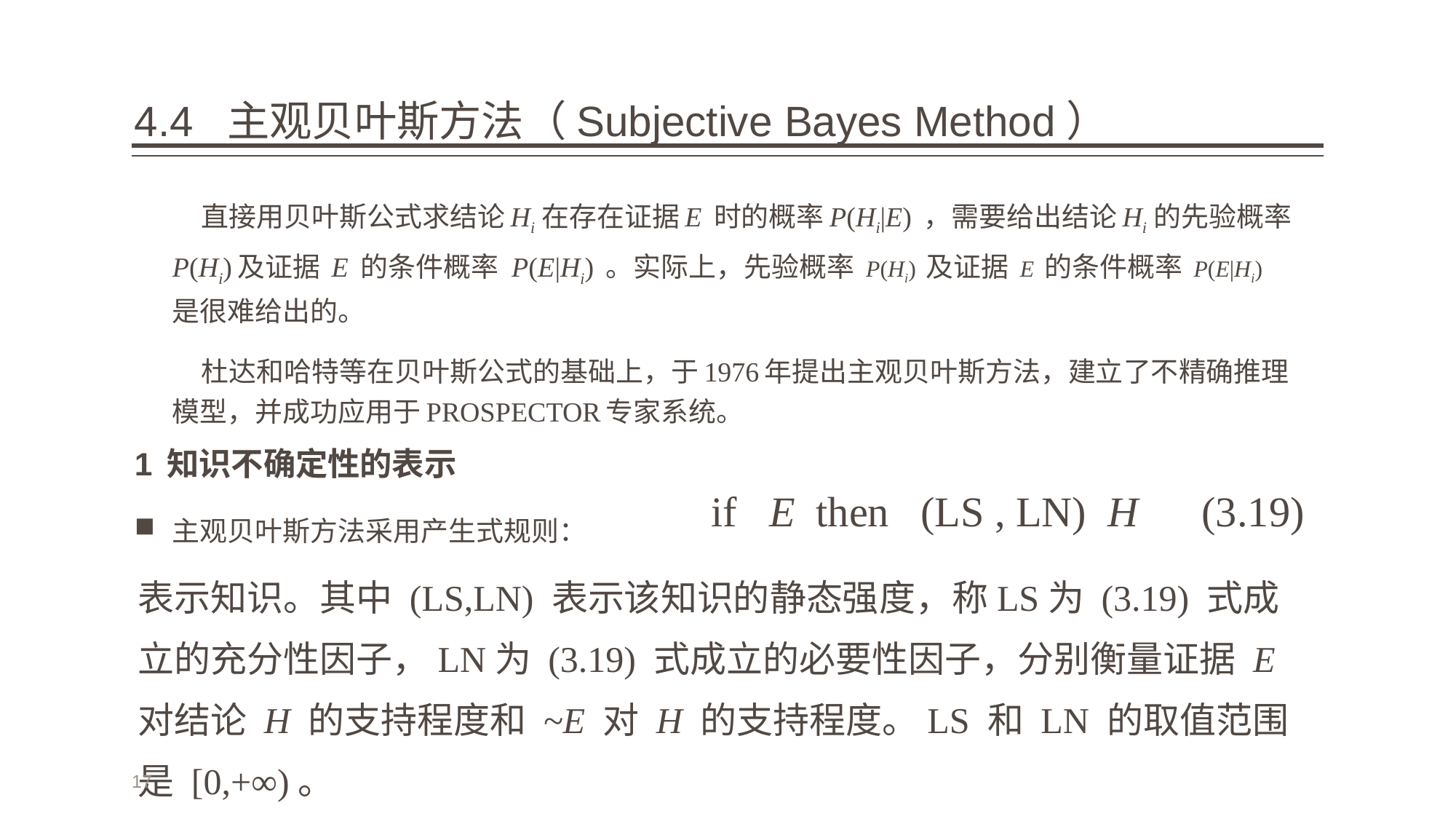

# 4.4  主观贝叶斯方法（Subjective Bayes Method）
          直接用贝叶斯公式求结论Hi 在存在证据E 时的概率P(Hi|E) ，需要给出结论Hi 的先验概率 P(Hi)及证据 E 的条件概率 P(E|Hi) 。实际上，先验概率 P(Hi) 及证据 E 的条件概率 P(E|Hi) 是很难给出的。
          杜达和哈特等在贝叶斯公式的基础上，于1976年提出主观贝叶斯方法，建立了不精确推理模型，并成功应用于PROSPECTOR专家系统。
1 知识不确定性的表示
主观贝叶斯方法采用产生式规则：
            if   E  then   (LS , LN)  H      (3.19)
表示知识。其中 (LS,LN) 表示该知识的静态强度，称LS为 (3.19) 式成立的充分性因子，LN为 (3.19) 式成立的必要性因子，分别衡量证据 E 对结论 H 的支持程度和 ~E 对 H 的支持程度。LS 和 LN 的取值范围是 [0,+∞)。
17